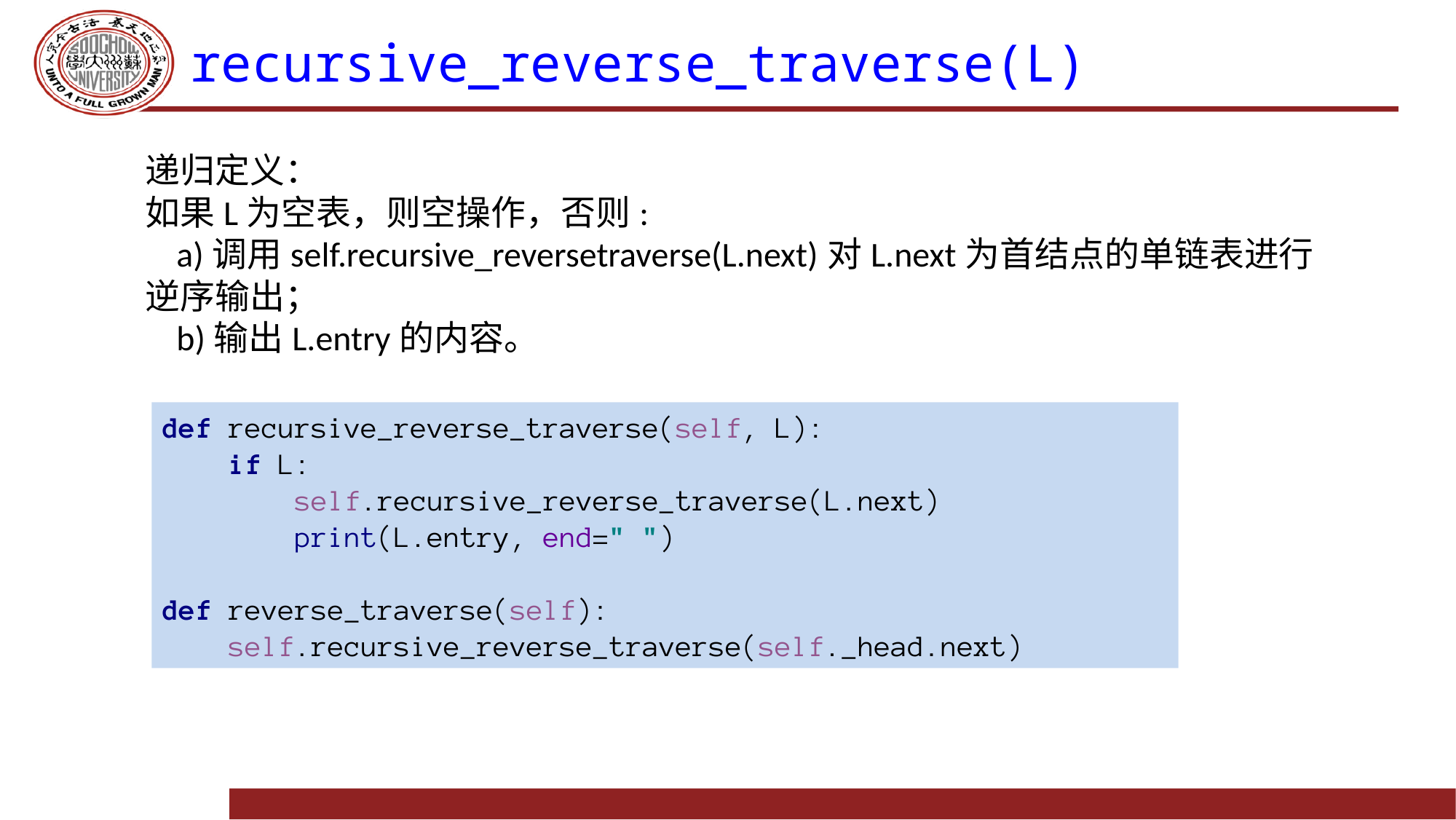

# recursive_reverse_traverse(L)
递归定义：
如果L为空表，则空操作，否则:
    a)调用self.recursive_reversetraverse(L.next)对L.next为首结点的单链表进行逆序输出；
    b)输出L.entry的内容。
def recursive_reverse_traverse(self, L):
    if L:
        self.recursive_reverse_traverse(L.next)
        print(L.entry, end=" ")
def reverse_traverse(self):
    self.recursive_reverse_traverse(self._head.next)